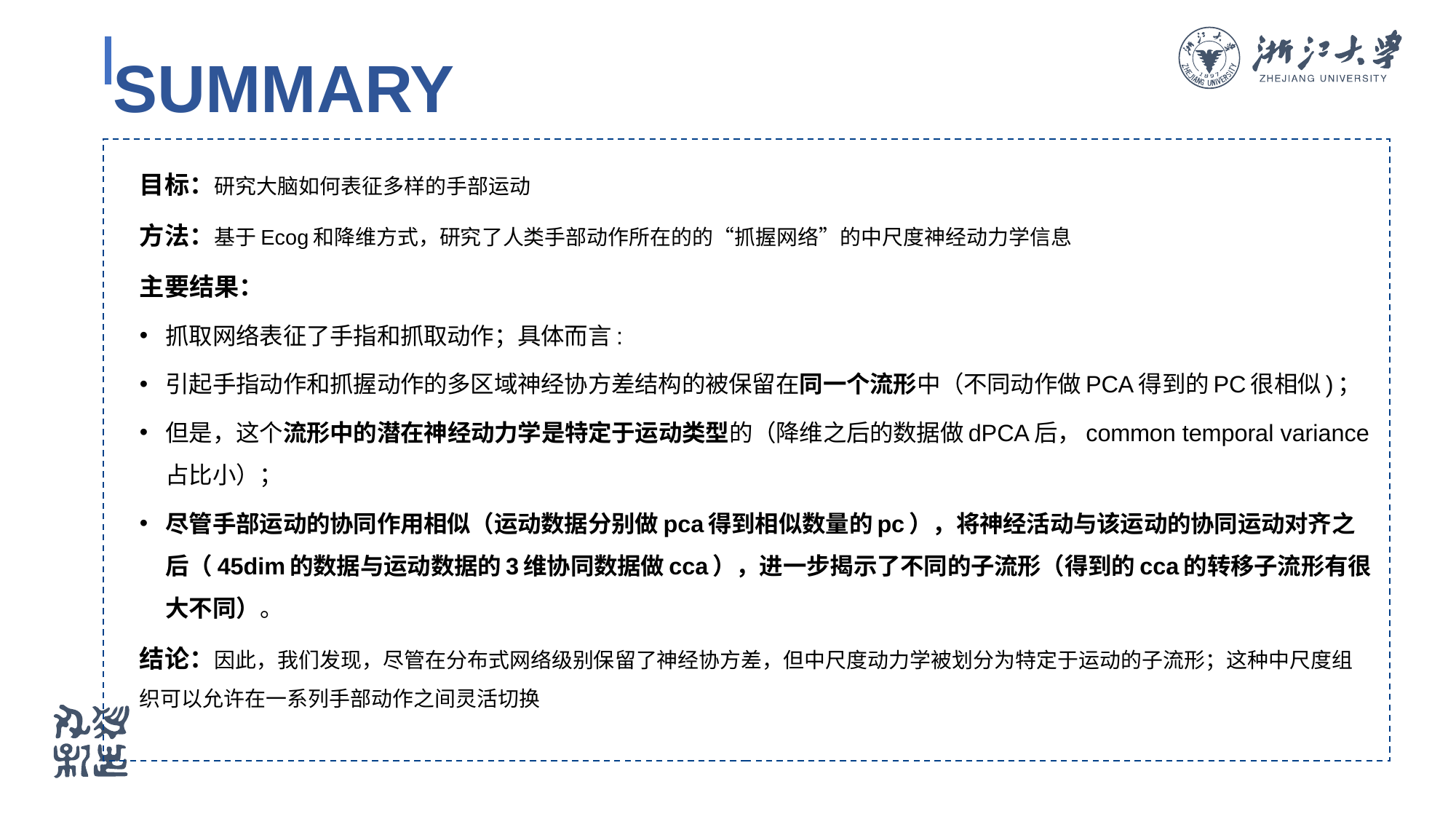

SUMMARY

目标：研究大脑如何表征多样的手部运动
方法：基于Ecog和降维方式，研究了人类手部动作所在的的“抓握网络”的中尺度神经动力学信息
主要结果：
抓取网络表征了手指和抓取动作；具体而言:
引起手指动作和抓握动作的多区域神经协方差结构的被保留在同一个流形中（不同动作做PCA得到的PC很相似)；
但是，这个流形中的潜在神经动力学是特定于运动类型的（降维之后的数据做dPCA后，common temporal variance占比小）；
尽管手部运动的协同作用相似（运动数据分别做pca得到相似数量的pc），将神经活动与该运动的协同运动对齐之后（45dim的数据与运动数据的3维协同数据做cca），进一步揭示了不同的子流形（得到的cca的转移子流形有很大不同）。
结论：因此，我们发现，尽管在分布式网络级别保留了神经协方差，但中尺度动力学被划分为特定于运动的子流形；这种中尺度组织可以允许在一系列手部动作之间灵活切换